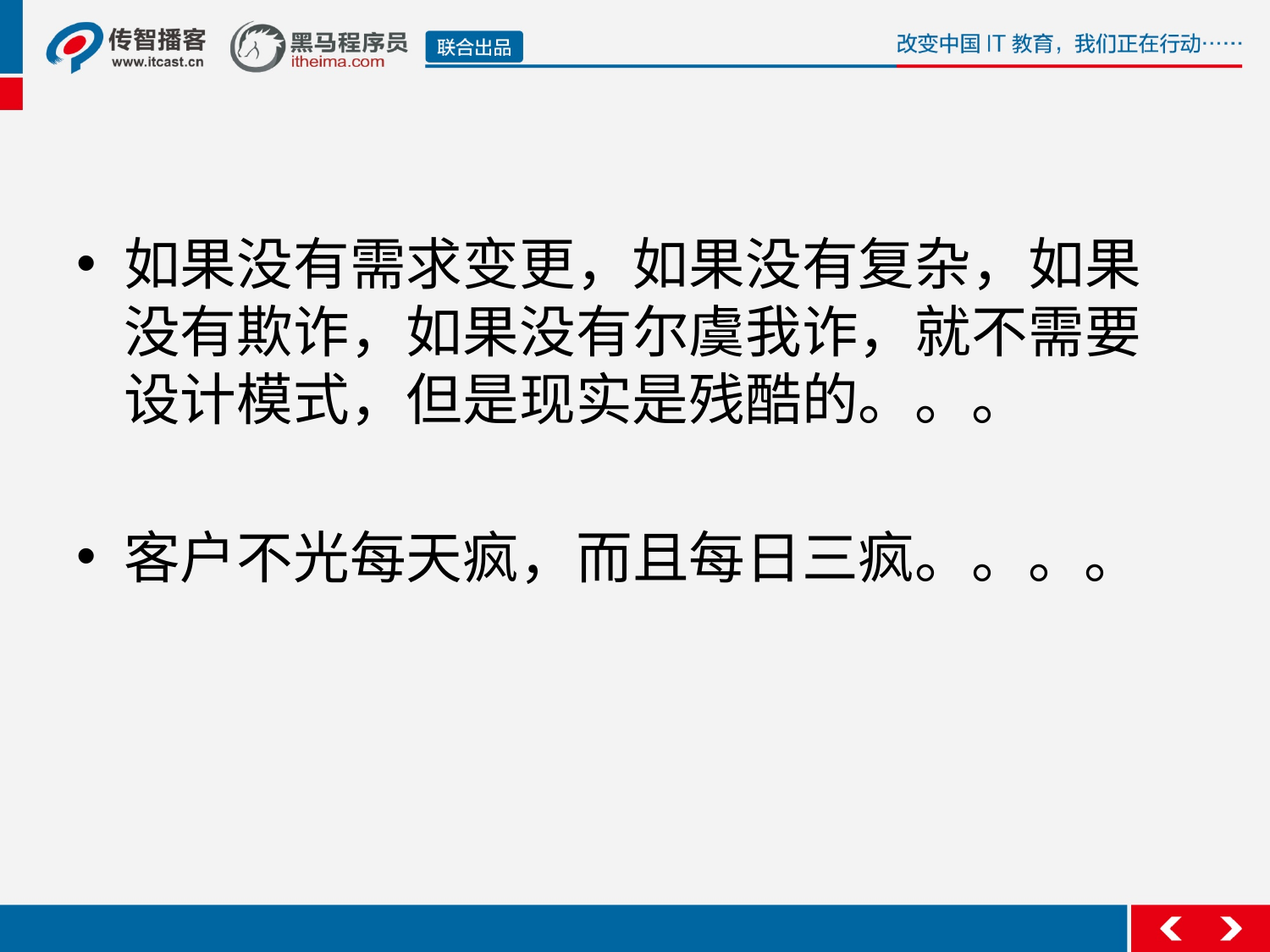

#
如果没有需求变更，如果没有复杂，如果没有欺诈，如果没有尔虞我诈，就不需要设计模式，但是现实是残酷的。。。

客户不光每天疯，而且每日三疯。。。。